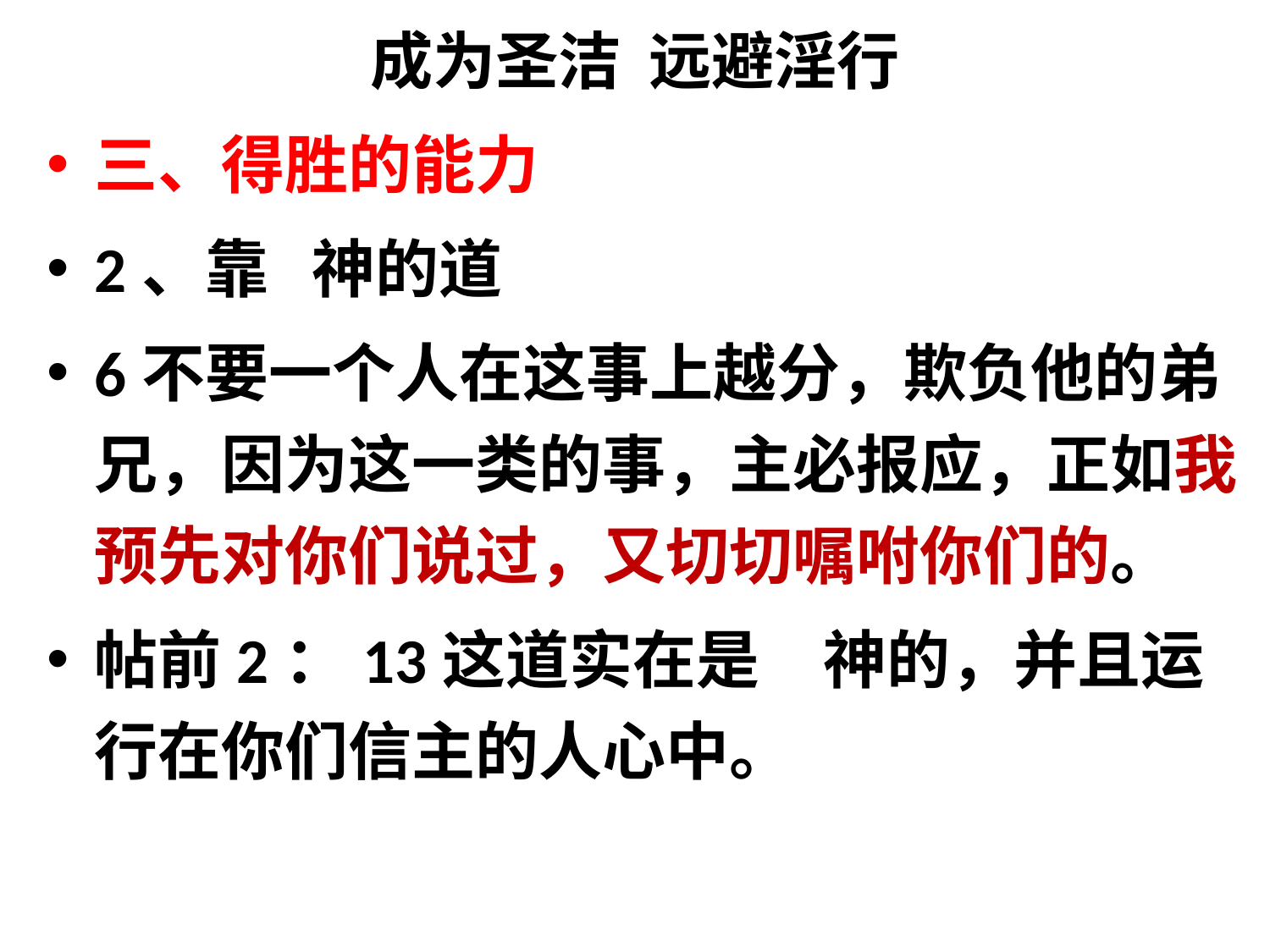

# 成为圣洁  远避淫行
三、得胜的能力
2、靠   神的道
6不要一个人在这事上越分，欺负他的弟兄，因为这一类的事，主必报应，正如我预先对你们说过，又切切嘱咐你们的。
帖前2：13这道实在是　神的，并且运行在你们信主的人心中。